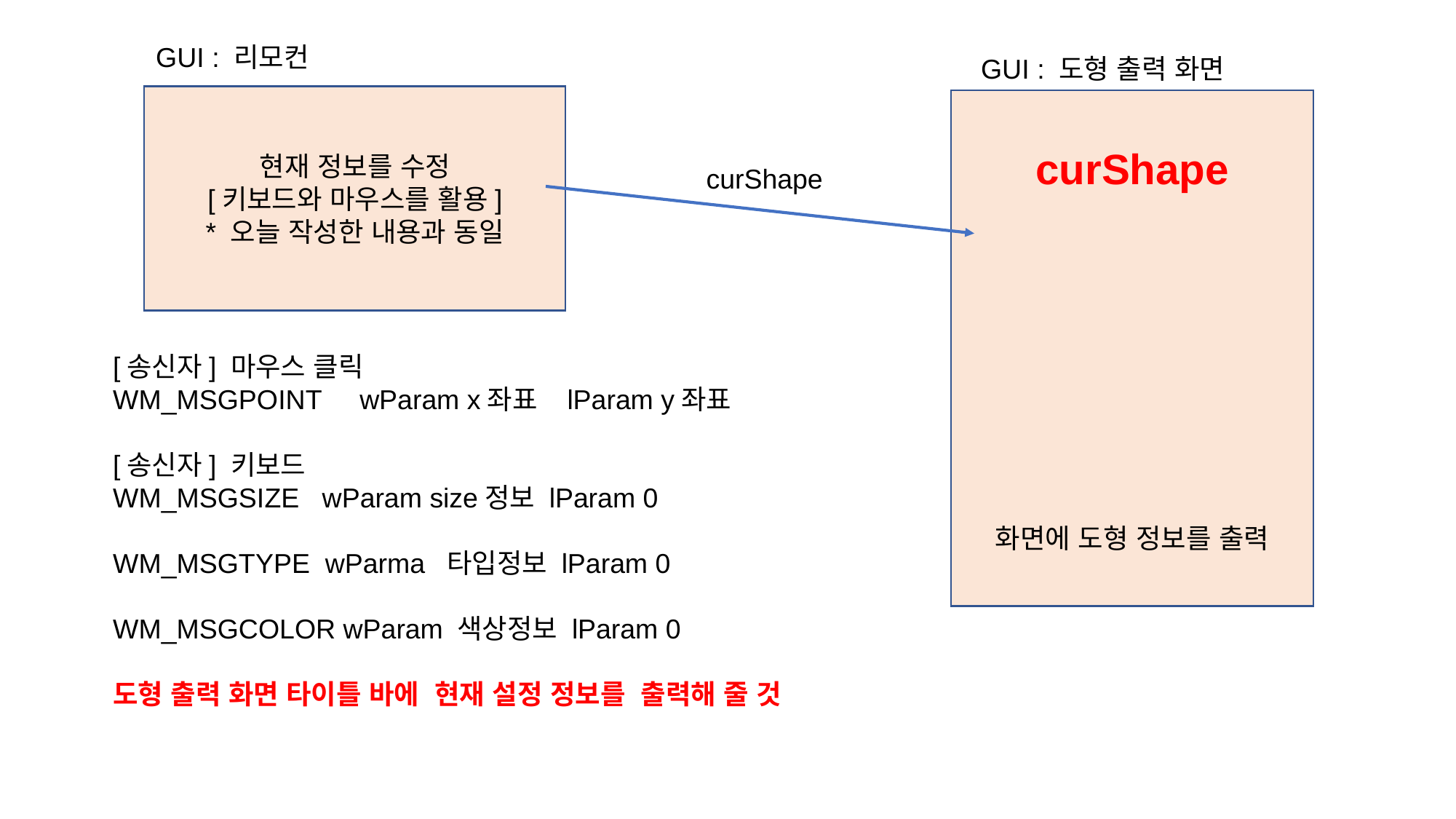

GUI : 리모컨
GUI : 도형 출력 화면
현재 정보를 수정
[키보드와 마우스를 활용]
* 오늘 작성한 내용과 동일
curShape

화면에 도형 정보를 출력
curShape
[송신자] 마우스 클릭
WM_MSGPOINT     wParam x좌표   lParam y좌표

[송신자] 키보드
WM_MSGSIZE   wParam size정보 lParam 0

WM_MSGTYPE  wParma  타입정보 lParam 0

WM_MSGCOLOR wParam 색상정보 lParam 0

도형 출력 화면 타이틀 바에  현재 설정 정보를  출력해 줄 것